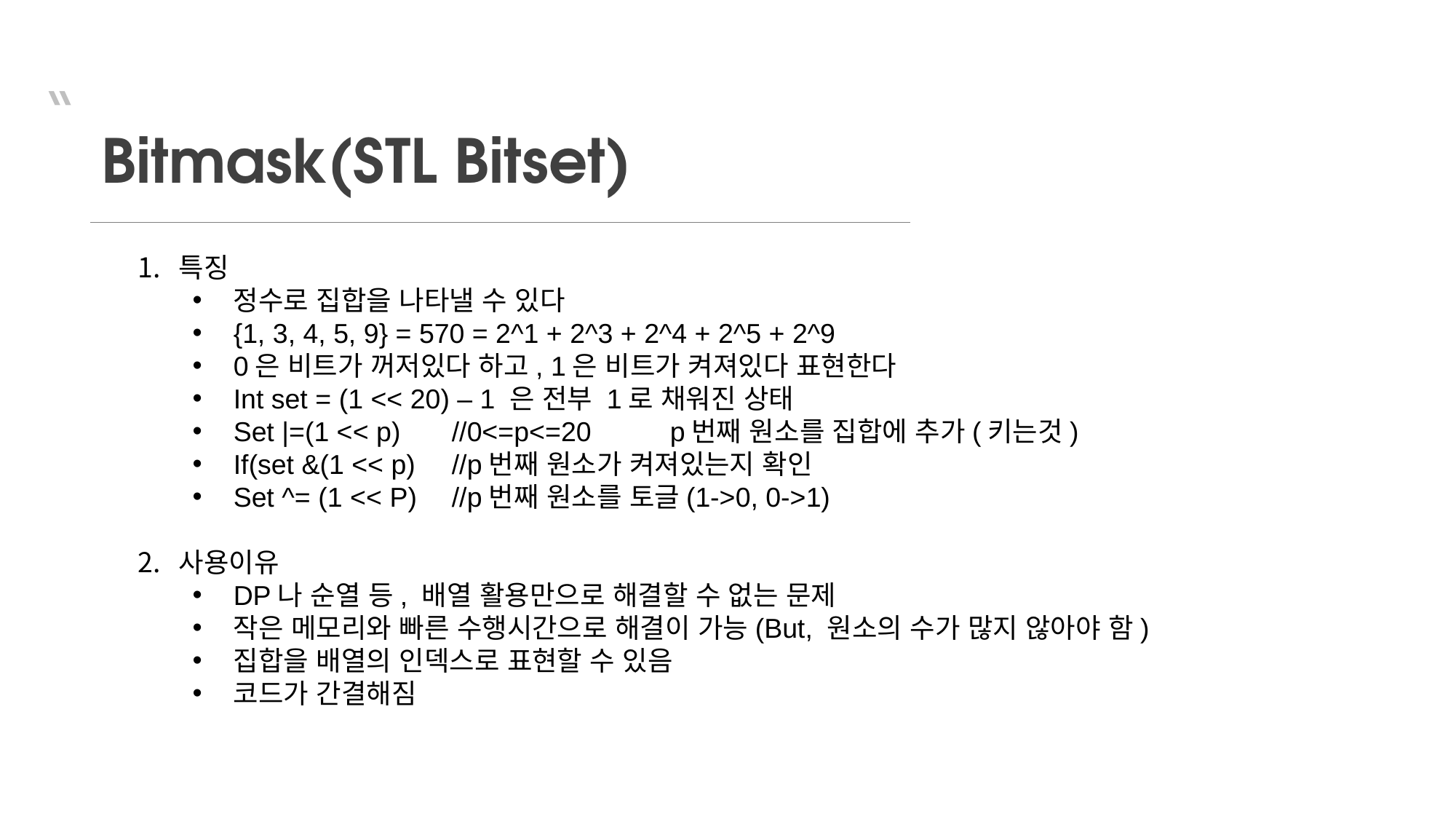

“
Bitmask(STL Bitset)
특징
정수로 집합을 나타낼 수 있다
{1, 3, 4, 5, 9} = 570 = 2^1 + 2^3 + 2^4 + 2^5 + 2^9
0은 비트가 꺼저있다 하고, 1은 비트가 켜져있다 표현한다
Int set = (1 << 20) – 1 은 전부 1로 채워진 상태
Set |=(1 << p)	//0<=p<=20 	p번째 원소를 집합에 추가(키는것)
If(set &(1 << p) 	//p번째 원소가 켜져있는지 확인
Set ^= (1 << P)	//p번째 원소를 토글(1->0, 0->1)

사용이유
DP나 순열 등, 배열 활용만으로 해결할 수 없는 문제
작은 메모리와 빠른 수행시간으로 해결이 가능(But, 원소의 수가 많지 않아야 함)
집합을 배열의 인덱스로 표현할 수 있음
코드가 간결해짐